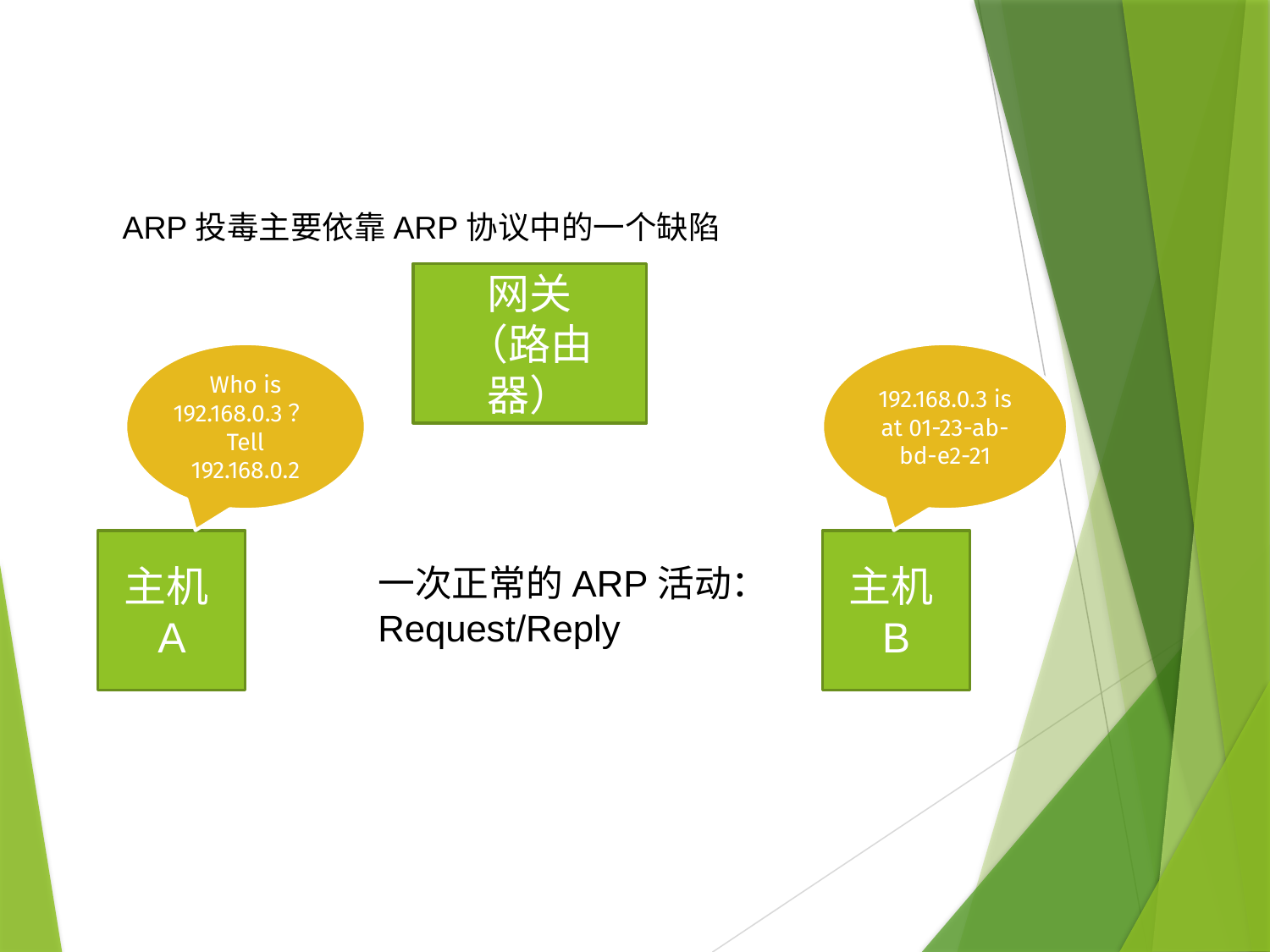

ARP投毒主要依靠ARP协议中的一个缺陷
网关
（路由器）
Who is 192.168.0.3？Tell 192.168.0.2
192.168.0.3 is at 01-23-ab-bd-e2-21
主机B
主机A
一次正常的ARP活动：Request/Reply